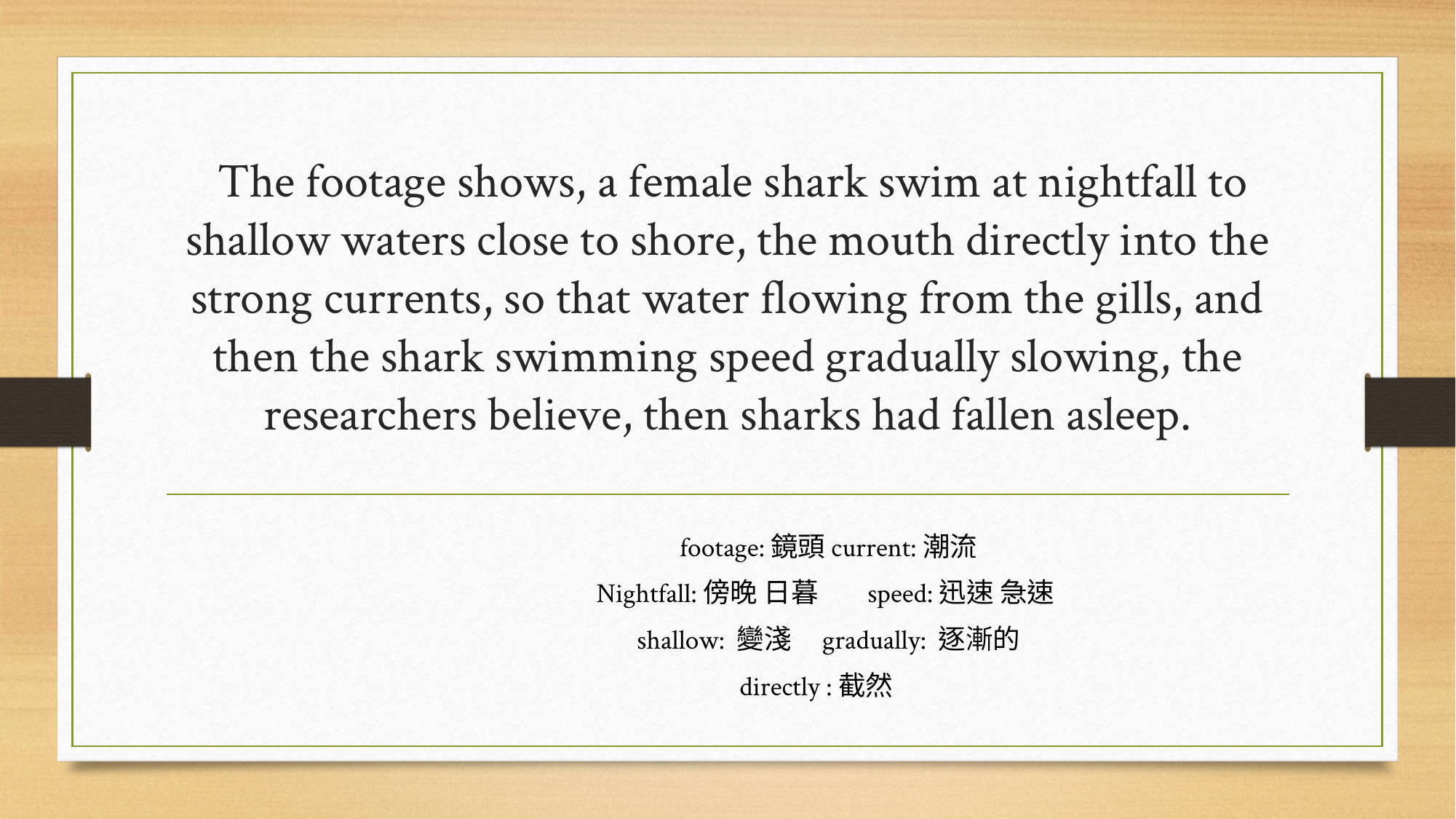

# The footage shows, a female shark swim at nightfall to shallow waters close to shore, the mouth directly into the strong currents, so that water flowing from the gills, and then the shark swimming speed gradually slowing, the researchers believe, then sharks had fallen asleep.
 footage:鏡頭current:潮流
Nightfall:傍晚 日暮       speed:迅速 急速
 shallow: 變淺    gradually: 逐漸的
directly :截然